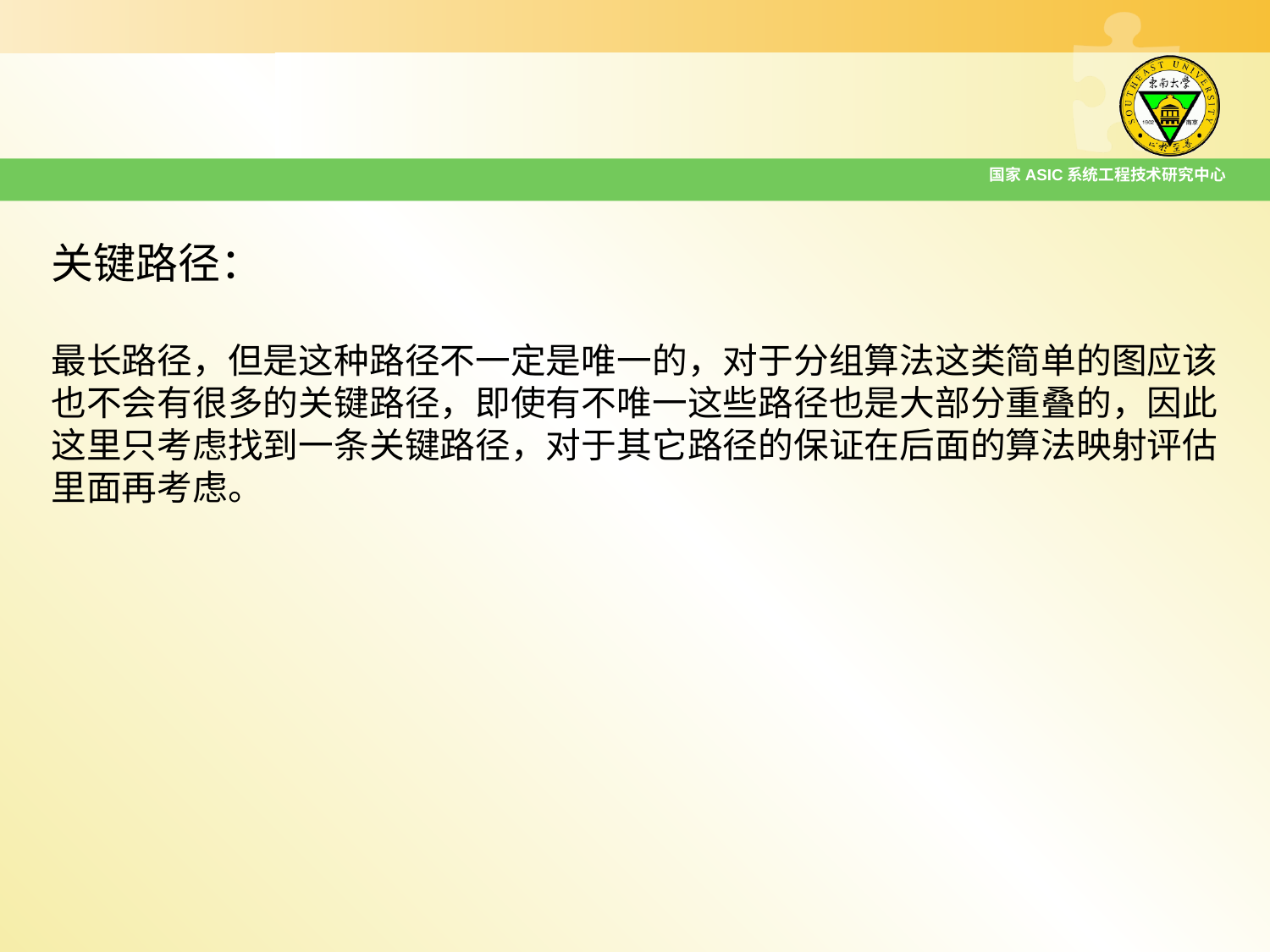

国家ASIC系统工程技术研究中心
关键路径：

最长路径，但是这种路径不一定是唯一的，对于分组算法这类简单的图应该也不会有很多的关键路径，即使有不唯一这些路径也是大部分重叠的，因此这里只考虑找到一条关键路径，对于其它路径的保证在后面的算法映射评估里面再考虑。